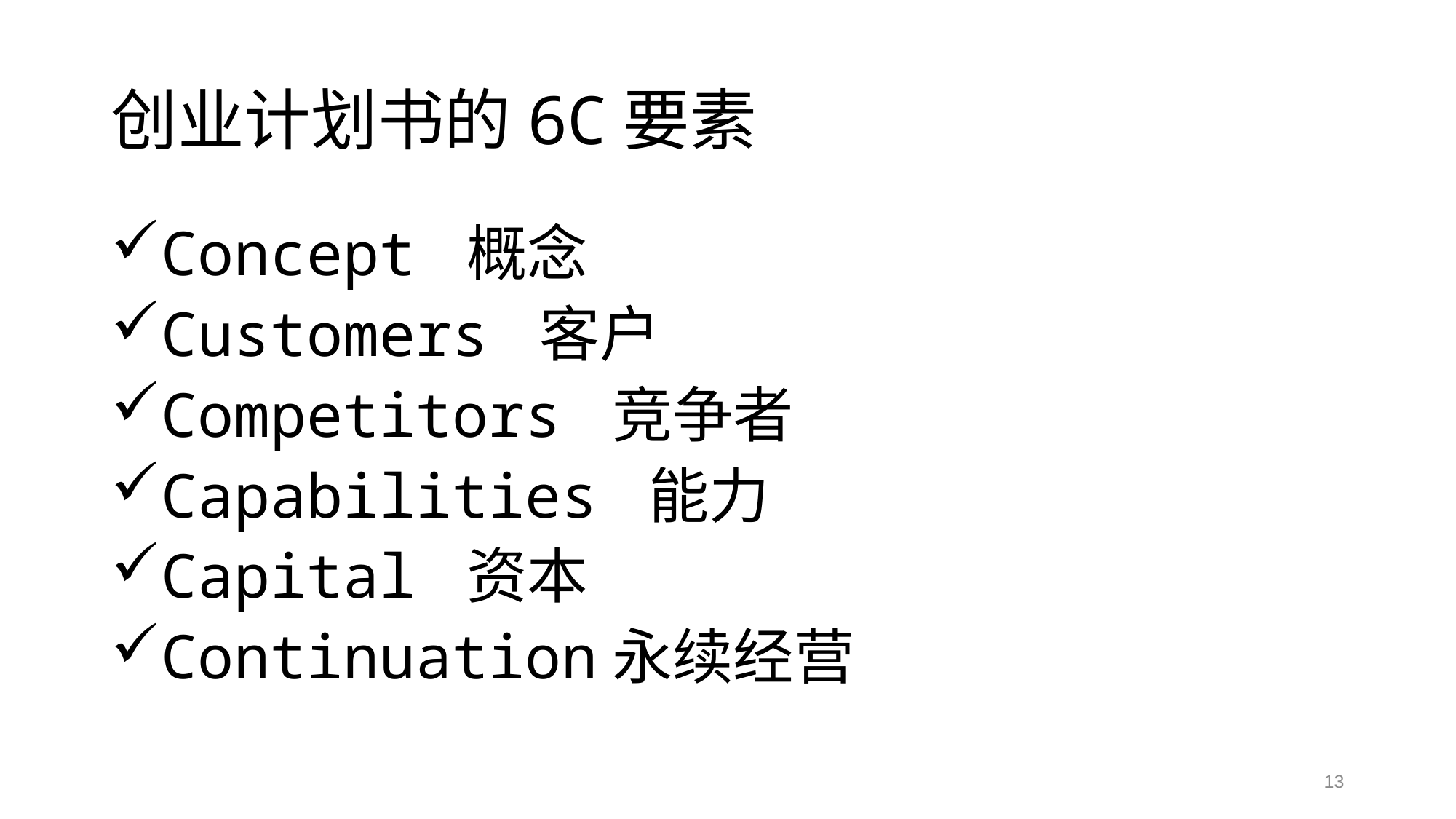

# 创业计划书的6C要素
Concept 概念
Customers 客户
Competitors 竞争者
Capabilities 能力
Capital 资本
Continuation永续经营
13